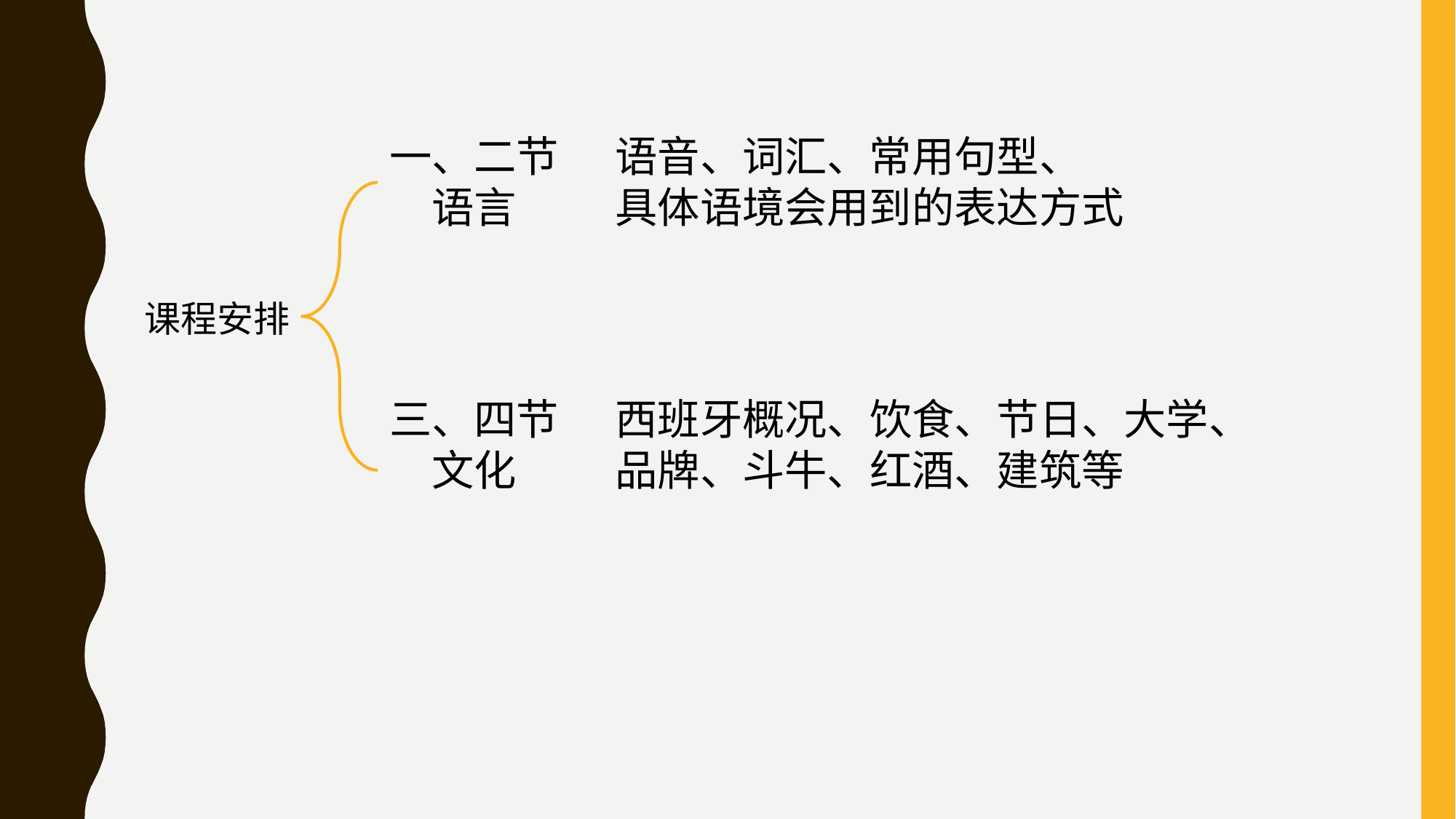

一、二节
语言
语音、词汇、常用句型、
具体语境会用到的表达方式

课程安排
三、四节
文化
西班牙概况、饮食、节日、大学、
品牌、斗牛、红酒、建筑等